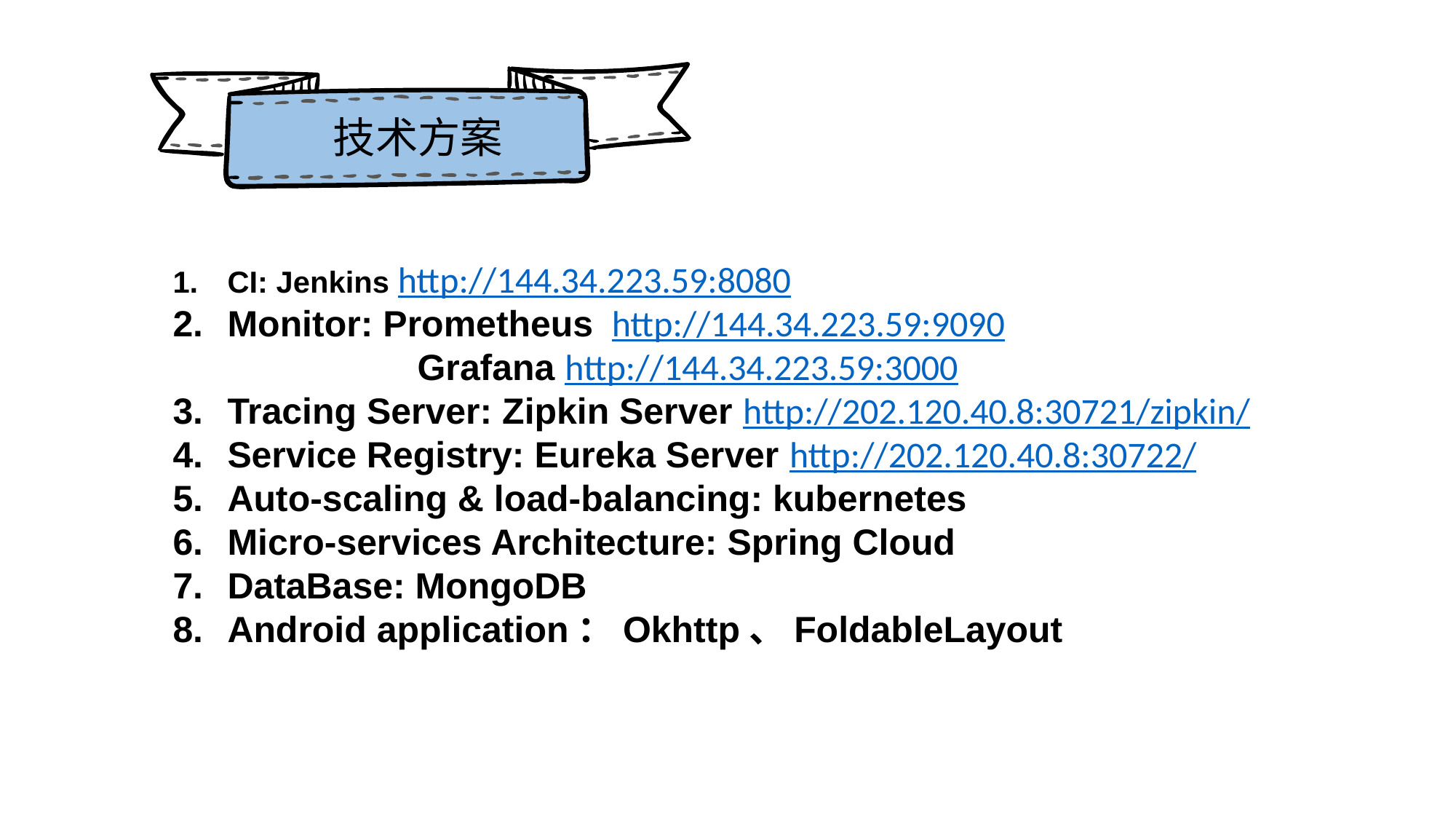

技术方案
CI: Jenkins http://144.34.223.59:8080
Monitor: Prometheus  http://144.34.223.59:9090
                        Grafana http://144.34.223.59:3000
Tracing Server: Zipkin Server http://202.120.40.8:30721/zipkin/
Service Registry: Eureka Server http://202.120.40.8:30722/
Auto-scaling & load-balancing: kubernetes
Micro-services Architecture: Spring Cloud
DataBase: MongoDB
Android application：Okhttp、FoldableLayout